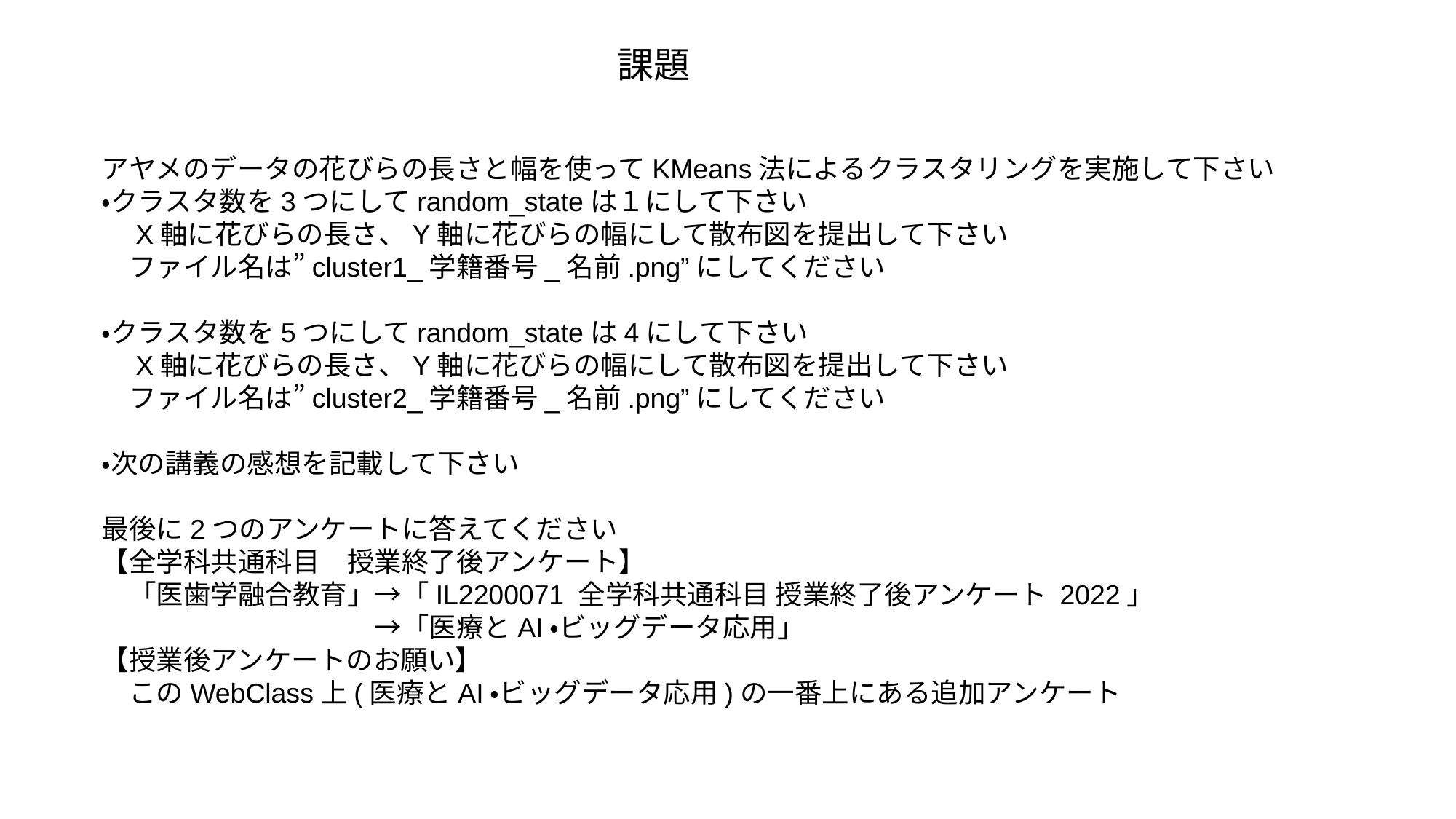

課題
アヤメのデータの花びらの長さと幅を使ってKMeans法によるクラスタリングを実施して下さい
・クラスタ数を3つにしてrandom_stateは１にして下さい
　X軸に花びらの長さ、Y軸に花びらの幅にして散布図を提出して下さい
　ファイル名は”cluster1_学籍番号_名前.png”にしてください

・クラスタ数を5つにしてrandom_stateは4にして下さい
　X軸に花びらの長さ、Y軸に花びらの幅にして散布図を提出して下さい
　ファイル名は”cluster2_学籍番号_名前.png”にしてください

・次の講義の感想を記載して下さい

最後に2つのアンケートに答えてください
【全学科共通科目　授業終了後アンケート】
　「医歯学融合教育」→「IL2200071 全学科共通科目 授業終了後アンケート 2022」
　　　　　　　　　　→「医療とAI・ビッグデータ応用」
【授業後アンケートのお願い】
　このWebClass上(医療とAI・ビッグデータ応用)の一番上にある追加アンケート